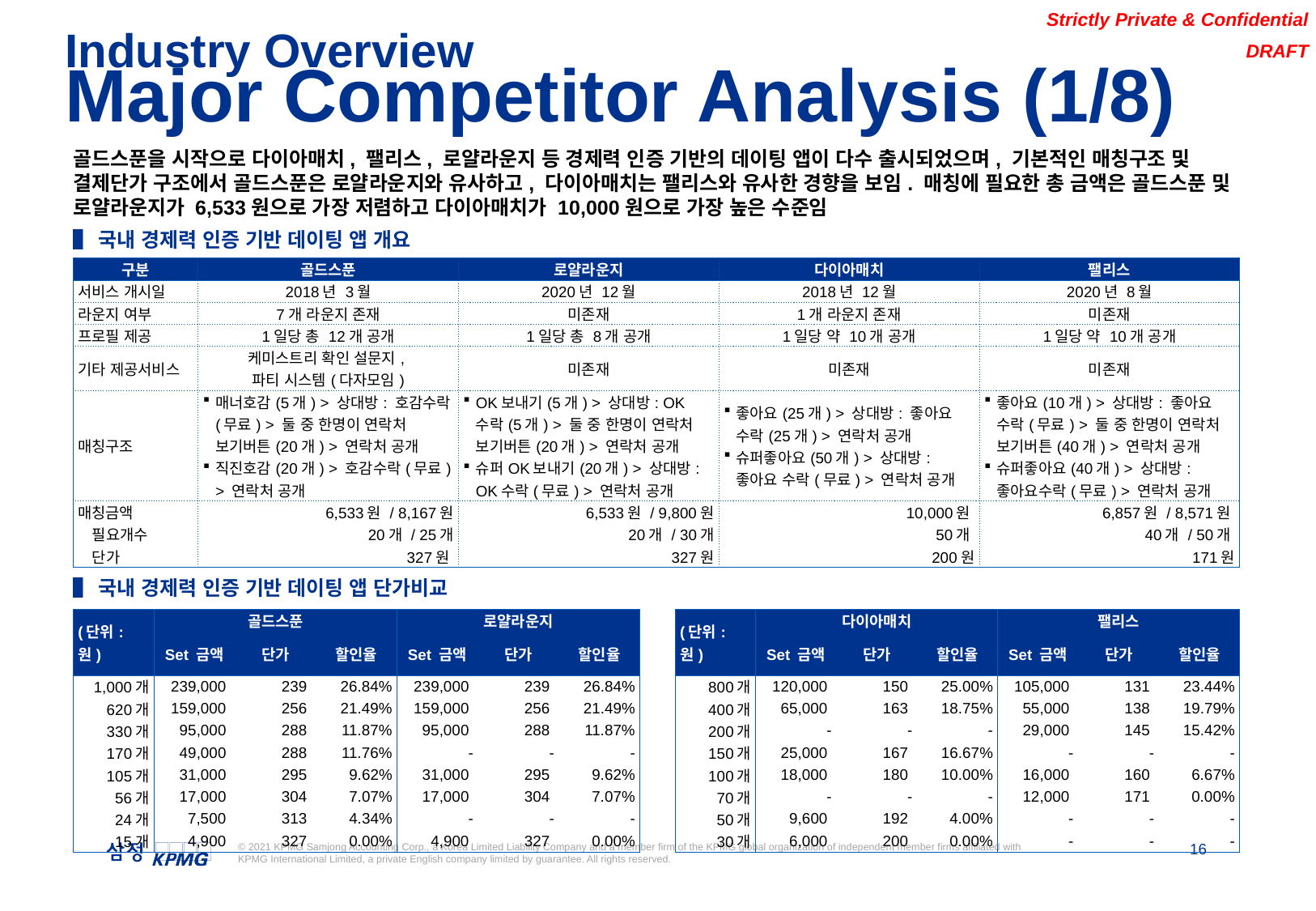

Industry Overview
Major Competitor Analysis (1/8)
골드스푼을 시작으로 다이아매치, 팰리스, 로얄라운지 등 경제력 인증 기반의 데이팅 앱이 다수 출시되었으며, 기본적인 매칭구조 및 결제단가 구조에서 골드스푼은 로얄라운지와 유사하고, 다이아매치는 팰리스와 유사한 경향을 보임. 매칭에 필요한 총 금액은 골드스푼 및 로얄라운지가 6,533원으로 가장 저렴하고 다이아매치가 10,000원으로 가장 높은 수준임
▌국내 경제력 인증 기반 데이팅 앱 개요
| 구분 | 골드스푼 | 로얄라운지 | 다이아매치 | 팰리스 |
| --- | --- | --- | --- | --- |
| 서비스 개시일 | 2018년 3월 | 2020년 12월 | 2018년 12월 | 2020년 8월 |
| 라운지 여부 | 7개 라운지 존재 | 미존재 | 1개 라운지 존재 | 미존재 |
| 프로필 제공 | 1일당 총 12개 공개 | 1일당 총 8개 공개 | 1일당 약 10개 공개 | 1일당 약 10개 공개 |
| 기타 제공서비스 | 케미스트리 확인 설문지, 파티 시스템(다자모임) | 미존재 | 미존재 | 미존재 |
| 매칭구조 | 매너호감(5개) > 상대방: 호감수락(무료) > 둘 중 한명이 연락처 보기버튼(20개) > 연락처 공개 직진호감(20개) > 호감수락(무료) > 연락처 공개 | OK보내기(5개) > 상대방: OK수락(5개) > 둘 중 한명이 연락처 보기버튼(20개) > 연락처 공개 슈퍼OK보내기(20개) > 상대방: OK수락(무료) > 연락처 공개 | 좋아요(25개) > 상대방: 좋아요 수락(25개) > 연락처 공개 슈퍼좋아요(50개) > 상대방: 좋아요 수락(무료) > 연락처 공개 | 좋아요(10개) > 상대방: 좋아요 수락(무료) > 둘 중 한명이 연락처 보기버튼(40개) > 연락처 공개 슈퍼좋아요(40개) > 상대방: 좋아요수락(무료) > 연락처 공개 |
| 매칭금액 | 6,533원 / 8,167원 | 6,533원 / 9,800원 | 10,000원 | 6,857원 / 8,571원 |
| 필요개수 | 20개 / 25개 | 20개 / 30개 | 50개 | 40개 / 50개 |
| 단가 | 327원 | 327원 | 200원 | 171원 |
▌국내 경제력 인증 기반 데이팅 앱 단가비교
| (단위: 원) | 골드스푼 |  |  | 로얄라운지 |  |  |
| --- | --- | --- | --- | --- | --- | --- |
|  | Set 금액 | 단가 | 할인율 | Set 금액 | 단가 | 할인율 |
| 1,000개 | 239,000 | 239 | 26.84% | 239,000 | 239 | 26.84% |
| 620개 | 159,000 | 256 | 21.49% | 159,000 | 256 | 21.49% |
| 330개 | 95,000 | 288 | 11.87% | 95,000 | 288 | 11.87% |
| 170개 | 49,000 | 288 | 11.76% | - | - | - |
| 105개 | 31,000 | 295 | 9.62% | 31,000 | 295 | 9.62% |
| 56개 | 17,000 | 304 | 7.07% | 17,000 | 304 | 7.07% |
| 24개 | 7,500 | 313 | 4.34% | - | - | - |
| 15개 | 4,900 | 327 | 0.00% | 4,900 | 327 | 0.00% |
| (단위: 원) | 다이아매치 |  |  | 팰리스 |  |  |
| --- | --- | --- | --- | --- | --- | --- |
|  | Set 금액 | 단가 | 할인율 | Set 금액 | 단가 | 할인율 |
| 800개 | 120,000 | 150 | 25.00% | 105,000 | 131 | 23.44% |
| 400개 | 65,000 | 163 | 18.75% | 55,000 | 138 | 19.79% |
| 200개 | - | - | - | 29,000 | 145 | 15.42% |
| 150개 | 25,000 | 167 | 16.67% | - | - | - |
| 100개 | 18,000 | 180 | 10.00% | 16,000 | 160 | 6.67% |
| 70개 | - | - | - | 12,000 | 171 | 0.00% |
| 50개 | 9,600 | 192 | 4.00% | - | - | - |
| 30개 | 6,000 | 200 | 0.00% | - | - | - |